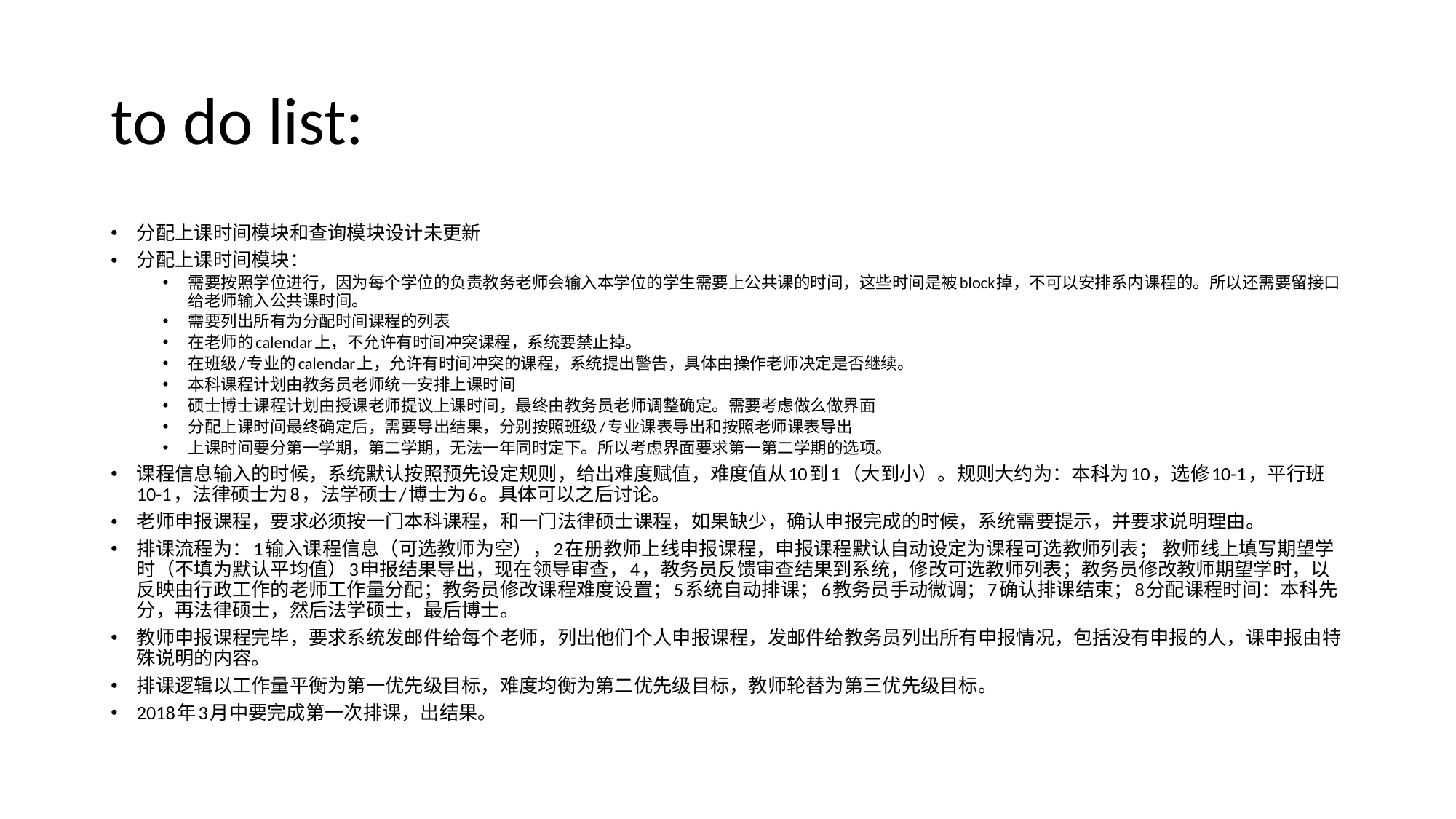

# to do list:
分配上课时间模块和查询模块设计未更新
分配上课时间模块：
需要按照学位进行，因为每个学位的负责教务老师会输入本学位的学生需要上公共课的时间，这些时间是被block掉，不可以安排系内课程的。所以还需要留接口给老师输入公共课时间。
需要列出所有为分配时间课程的列表
在老师的calendar上，不允许有时间冲突课程，系统要禁止掉。
在班级/专业的calendar上，允许有时间冲突的课程，系统提出警告，具体由操作老师决定是否继续。
本科课程计划由教务员老师统一安排上课时间
硕士博士课程计划由授课老师提议上课时间，最终由教务员老师调整确定。需要考虑做么做界面
分配上课时间最终确定后，需要导出结果，分别按照班级/专业课表导出和按照老师课表导出
上课时间要分第一学期，第二学期，无法一年同时定下。所以考虑界面要求第一第二学期的选项。
课程信息输入的时候，系统默认按照预先设定规则，给出难度赋值，难度值从10到1（大到小）。规则大约为：本科为10，选修10-1，平行班10-1，法律硕士为8，法学硕士/博士为6。具体可以之后讨论。
老师申报课程，要求必须按一门本科课程，和一门法律硕士课程，如果缺少，确认申报完成的时候，系统需要提示，并要求说明理由。
排课流程为：1输入课程信息（可选教师为空），2在册教师上线申报课程，申报课程默认自动设定为课程可选教师列表； 教师线上填写期望学时（不填为默认平均值）3申报结果导出，现在领导审查，4，教务员反馈审查结果到系统，修改可选教师列表；教务员修改教师期望学时，以反映由行政工作的老师工作量分配；教务员修改课程难度设置；5系统自动排课；6教务员手动微调；7确认排课结束；8分配课程时间：本科先分，再法律硕士，然后法学硕士，最后博士。
教师申报课程完毕，要求系统发邮件给每个老师，列出他们个人申报课程，发邮件给教务员列出所有申报情况，包括没有申报的人，课申报由特殊说明的内容。
排课逻辑以工作量平衡为第一优先级目标，难度均衡为第二优先级目标，教师轮替为第三优先级目标。
2018年3月中要完成第一次排课，出结果。